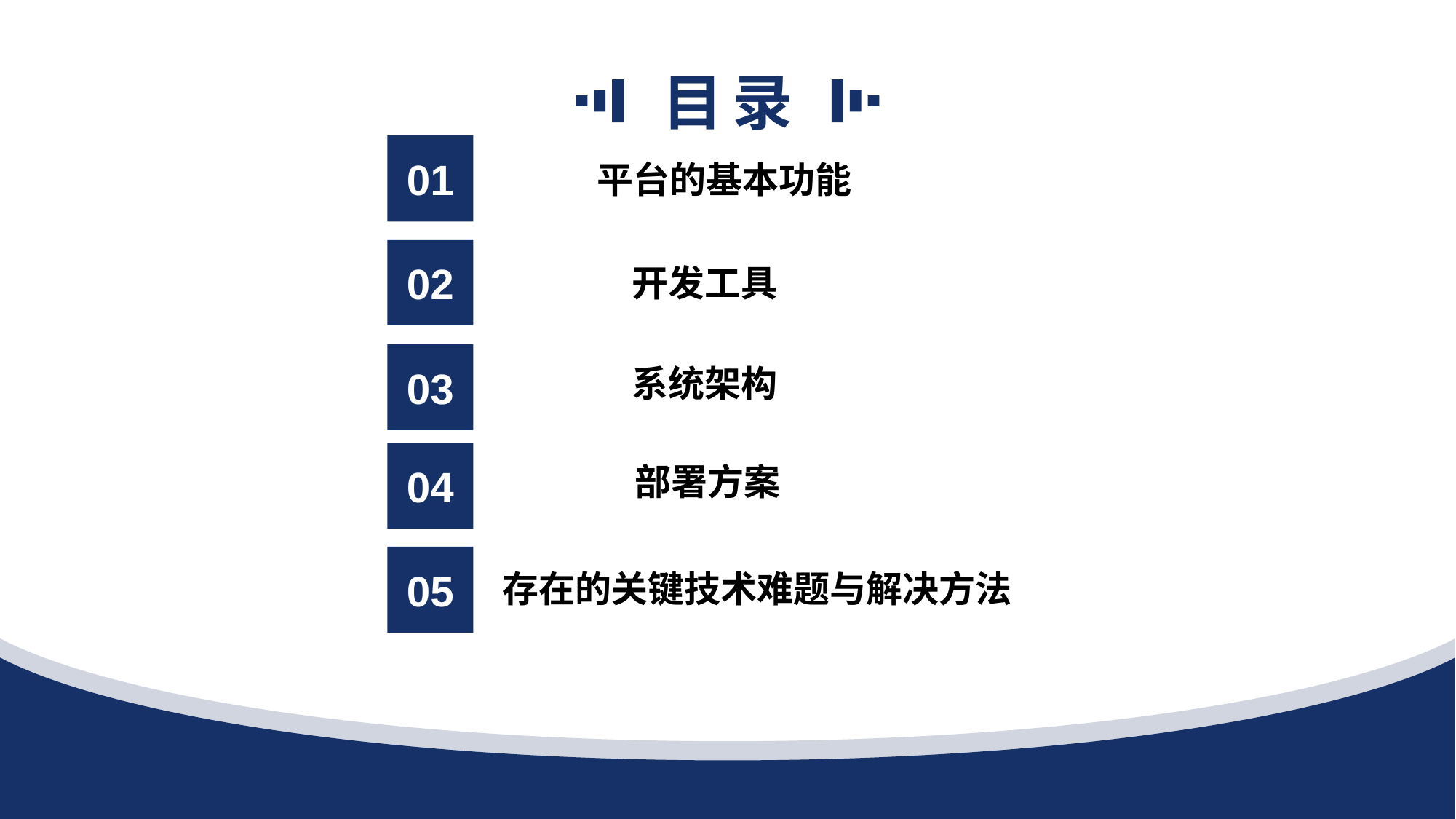

目录

01
平台的基本功能
02

03
系统架构
开发工具
04
部署方案
05

存在的关键技术难题与解决方法